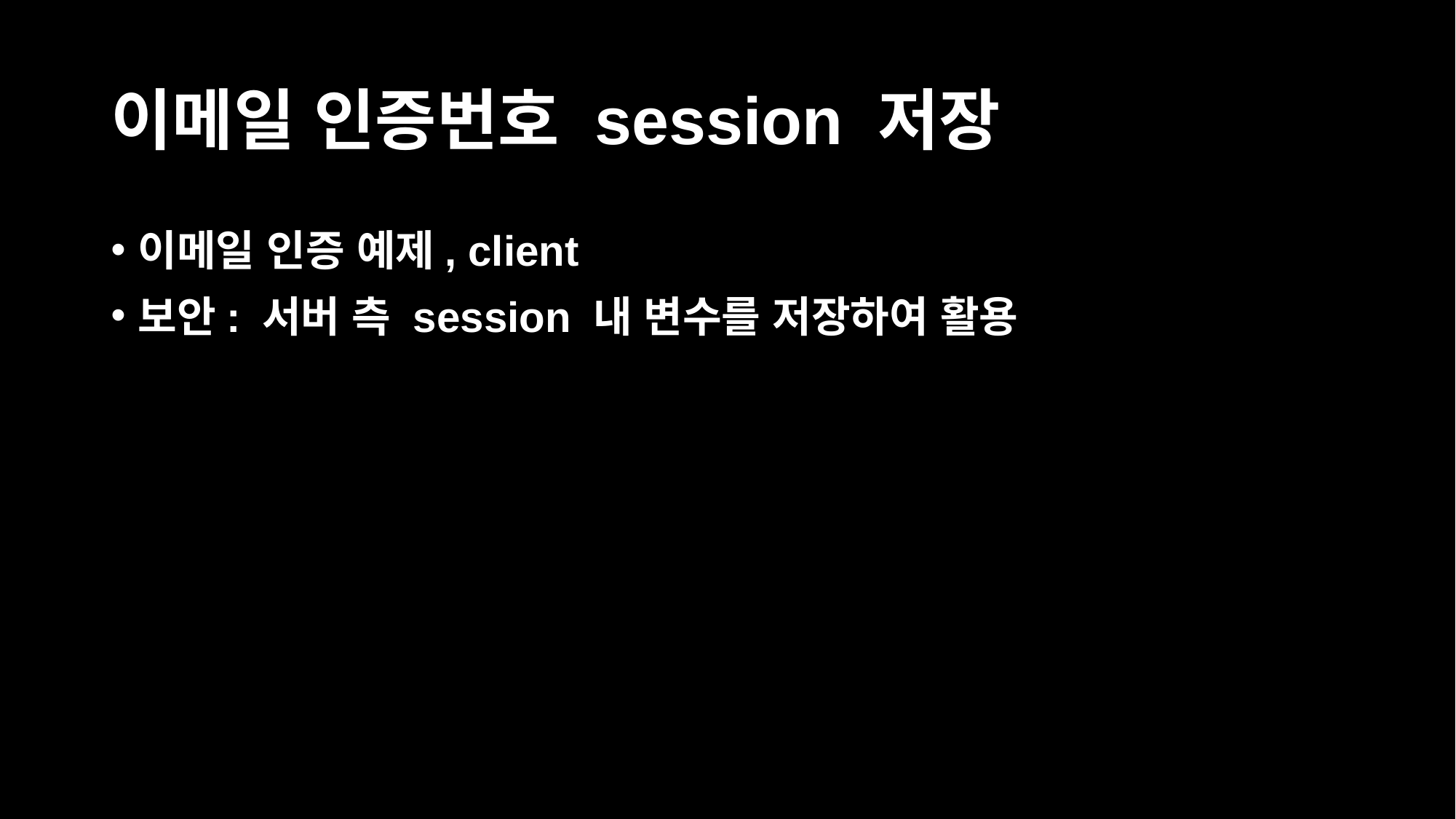

# 이메일 인증번호 session 저장
이메일 인증 예제, client
보안: 서버 측 session 내 변수를 저장하여 활용